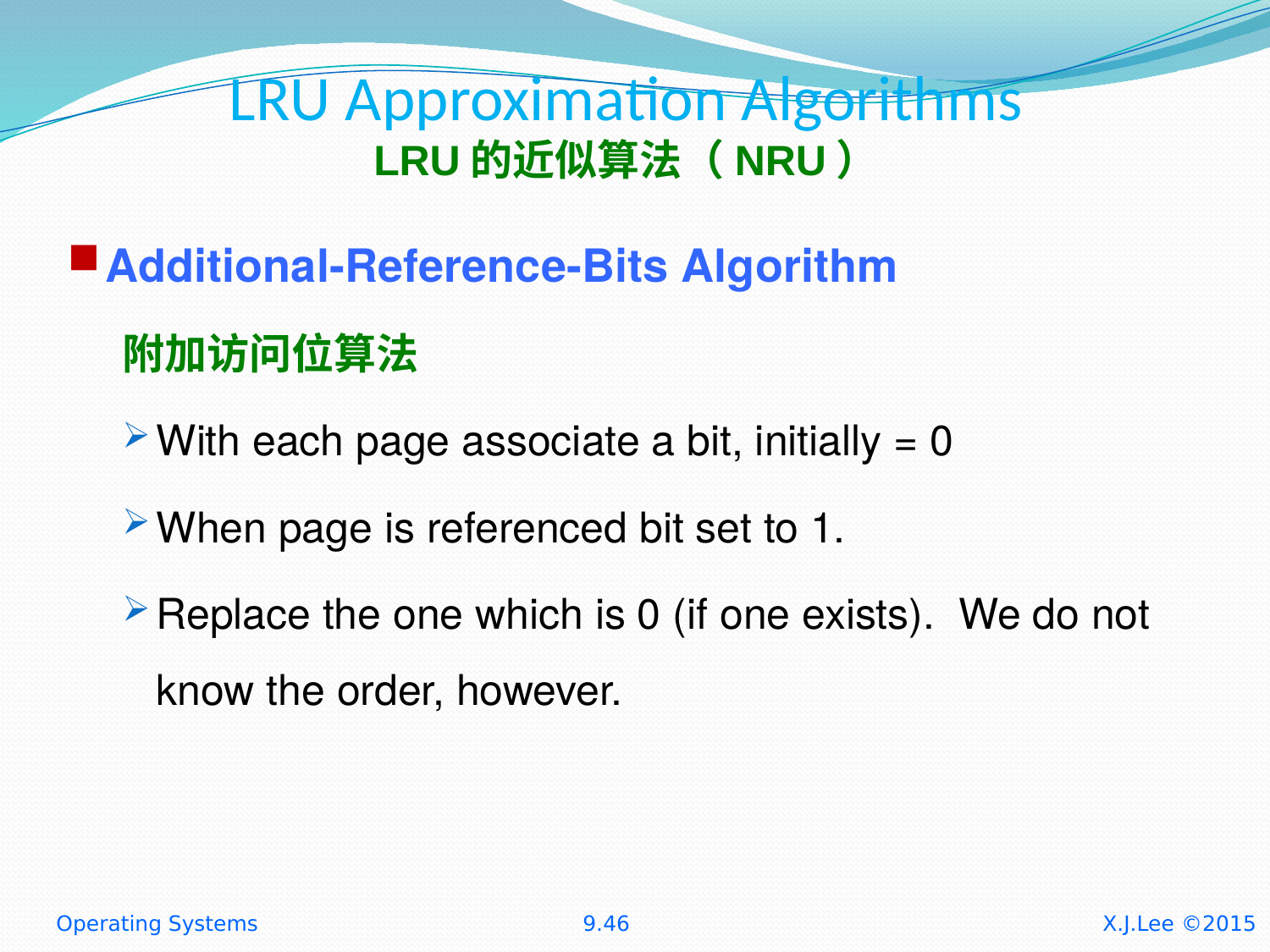

# LRU Approximation Algorithms LRU的近似算法（NRU）
Additional-Reference-Bits Algorithm
附加访问位算法
With each page associate a bit, initially = 0
When page is referenced bit set to 1.
Replace the one which is 0 (if one exists).  We do not know the order, however.
Operating Systems
9.46
X.J.Lee ©2015